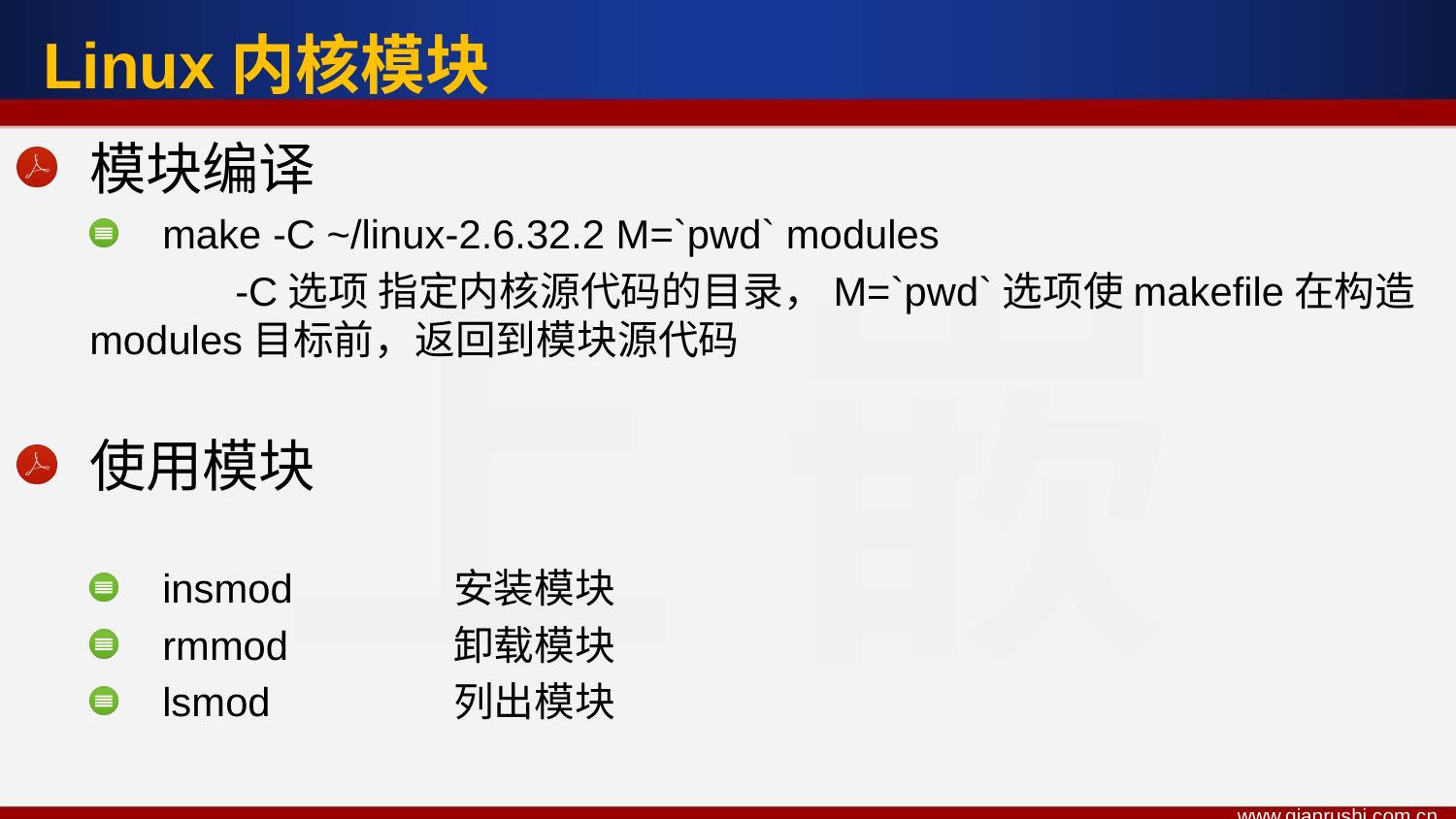

Linux内核模块
模块编译
make -C ~/linux-2.6.32.2 M=`pwd` modules
	-C选项 指定内核源代码的目录，M=`pwd`选项使makefile在构造modules目标前，返回到模块源代码

使用模块

insmod		安装模块
rmmod		卸载模块
lsmod		列出模块